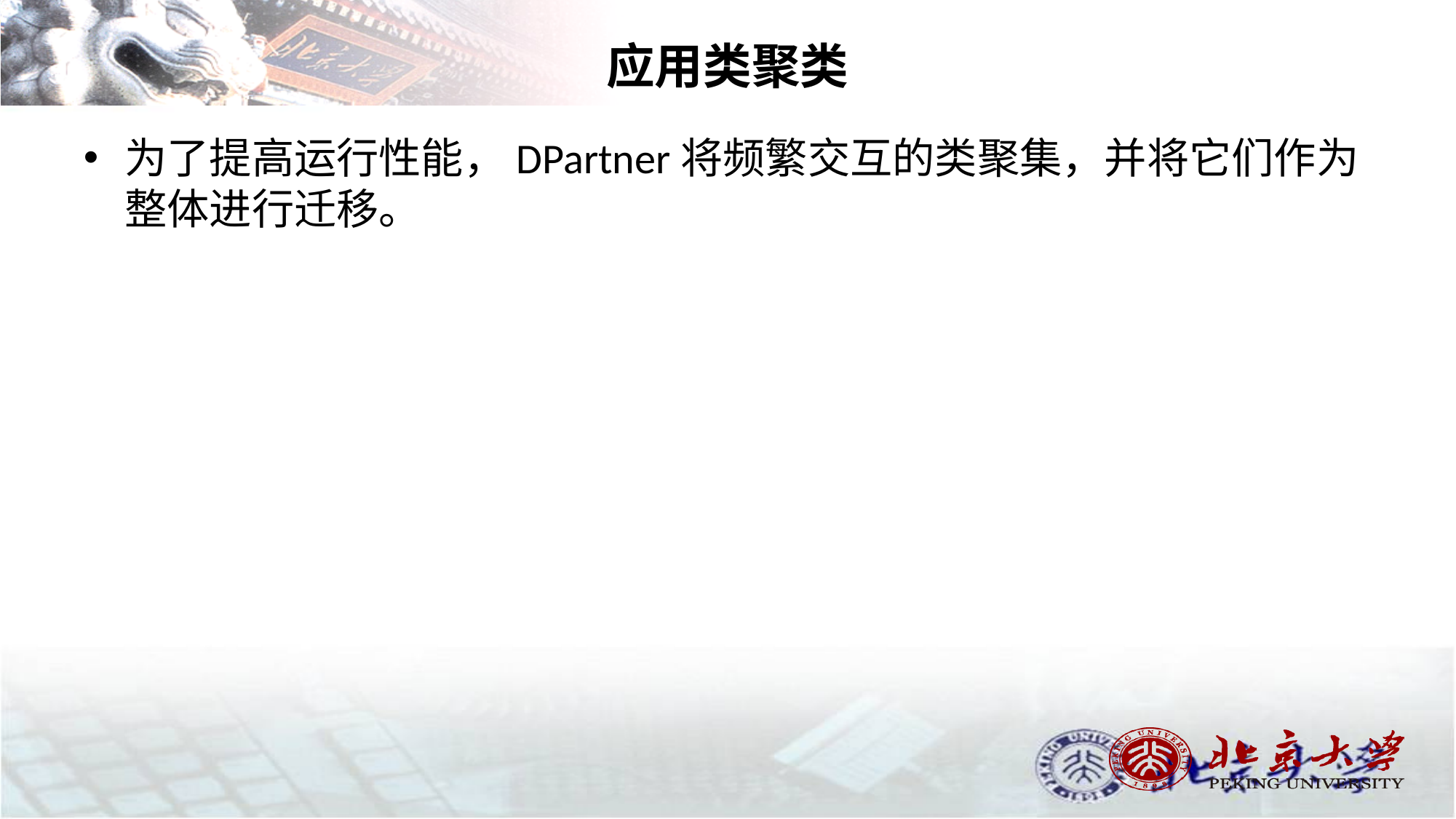

# 应用类聚类
为了提高运行性能，DPartner将频繁交互的类聚集，并将它们作为整体进行迁移。